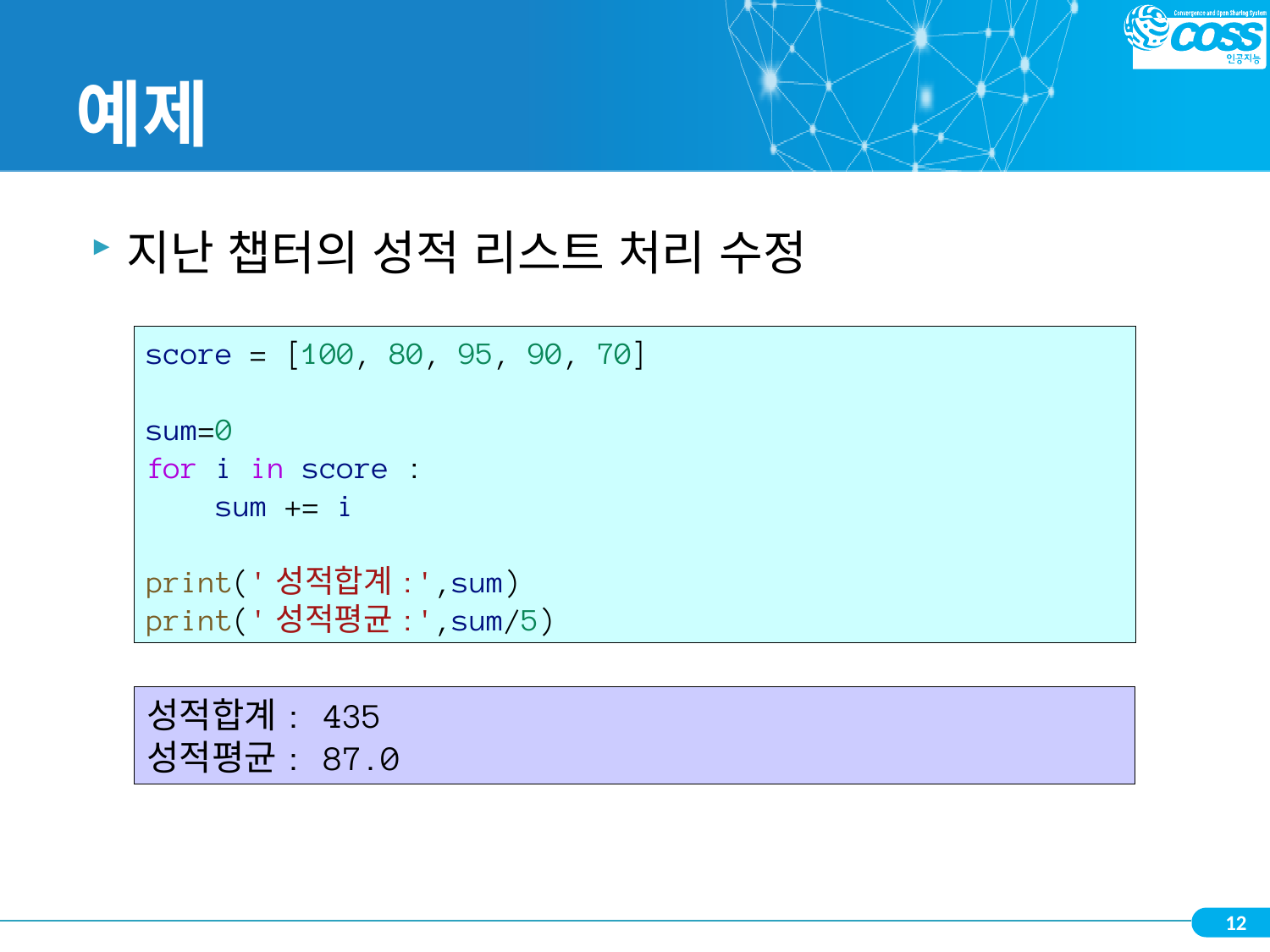

# 예제
지난 챕터의 성적 리스트 처리 수정
score = [100, 80, 95, 90, 70]
sum=0
for i in score :
    sum += i
print('성적합계:',sum)
print('성적평균:',sum/5)
성적합계: 435
성적평균: 87.0